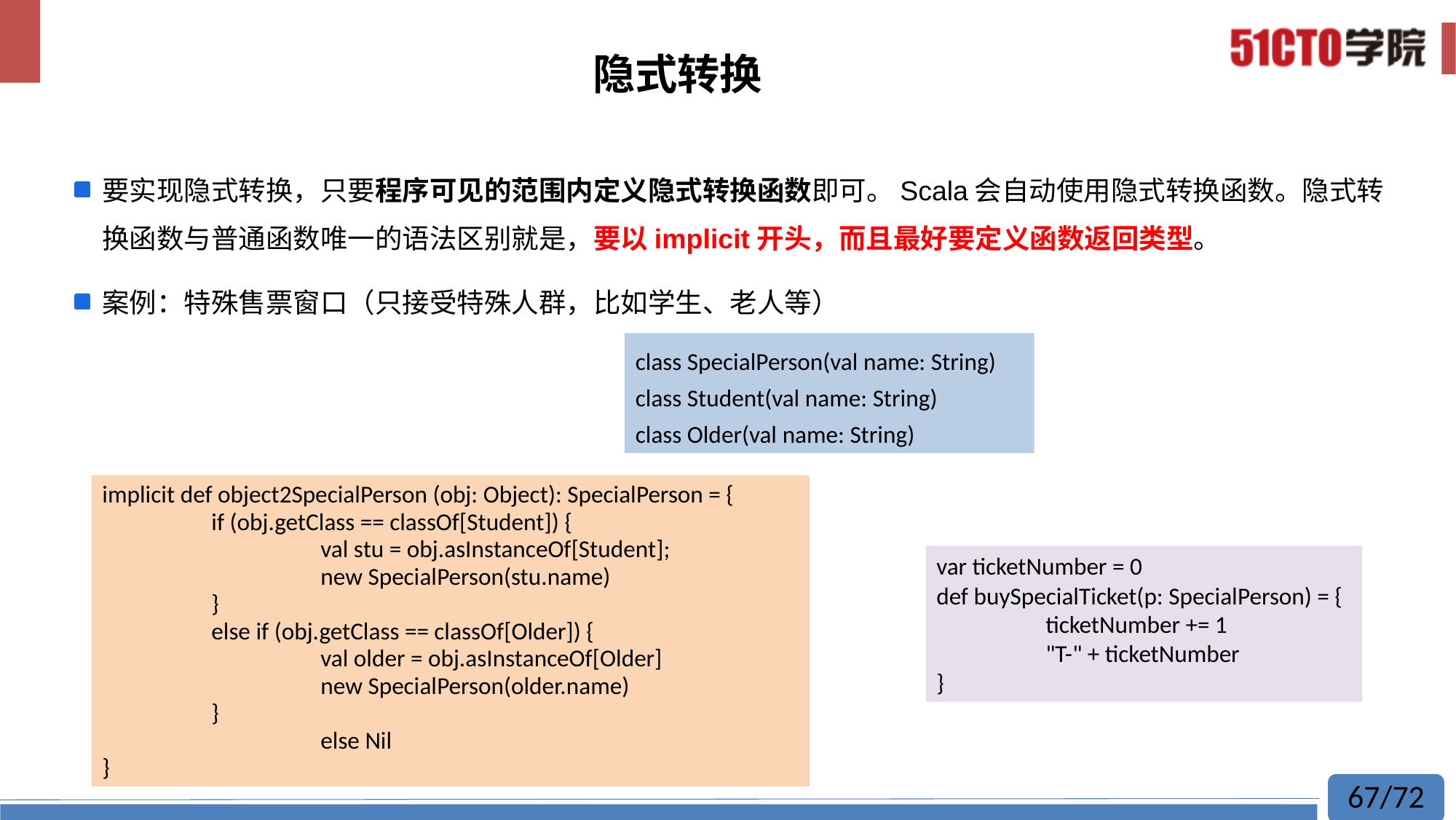

# 隐式转换
要实现隐式转换，只要程序可见的范围内定义隐式转换函数即可。Scala会自动使用隐式转换函数。隐式转换函数与普通函数唯一的语法区别就是，要以implicit开头，而且最好要定义函数返回类型。
案例：特殊售票窗口（只接受特殊人群，比如学生、老人等）

class SpecialPerson(val name: String)
class Student(val name: String)
class Older(val name: String)
implicit def object2SpecialPerson (obj: Object): SpecialPerson = {
	if (obj.getClass == classOf[Student]) {
		val stu = obj.asInstanceOf[Student];
		new SpecialPerson(stu.name)
	}
	else if (obj.getClass == classOf[Older]) {
		val older = obj.asInstanceOf[Older]
		new SpecialPerson(older.name)
	}
		else Nil
}
var ticketNumber = 0
def buySpecialTicket(p: SpecialPerson) = {
	ticketNumber += 1
	"T-" + ticketNumber
}